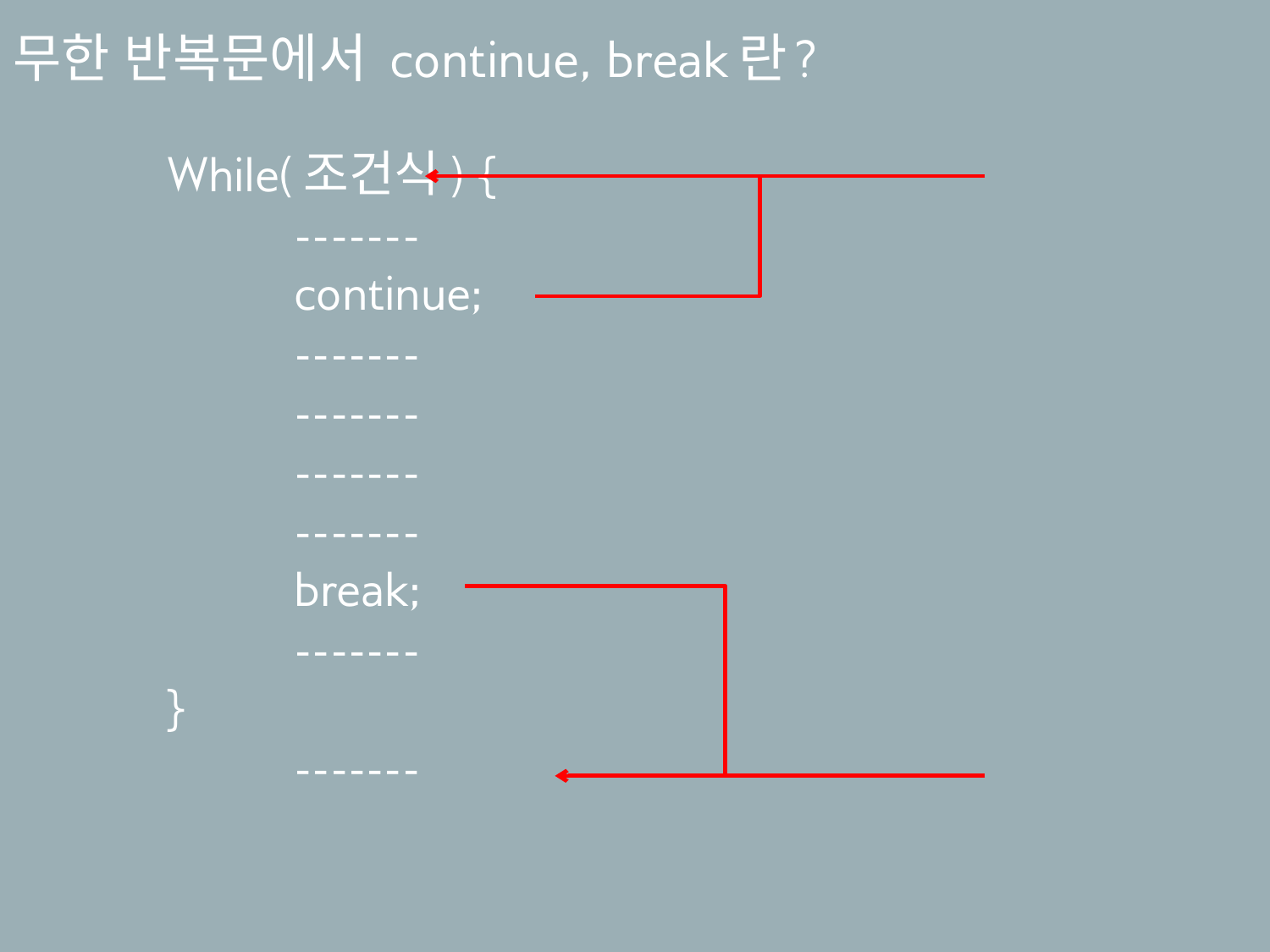

무한 반복문에서 continue, break란?
While(조건식) {
	-------
	continue;
	-------
	-------
	-------
	-------
	break;
	-------
}
	-------